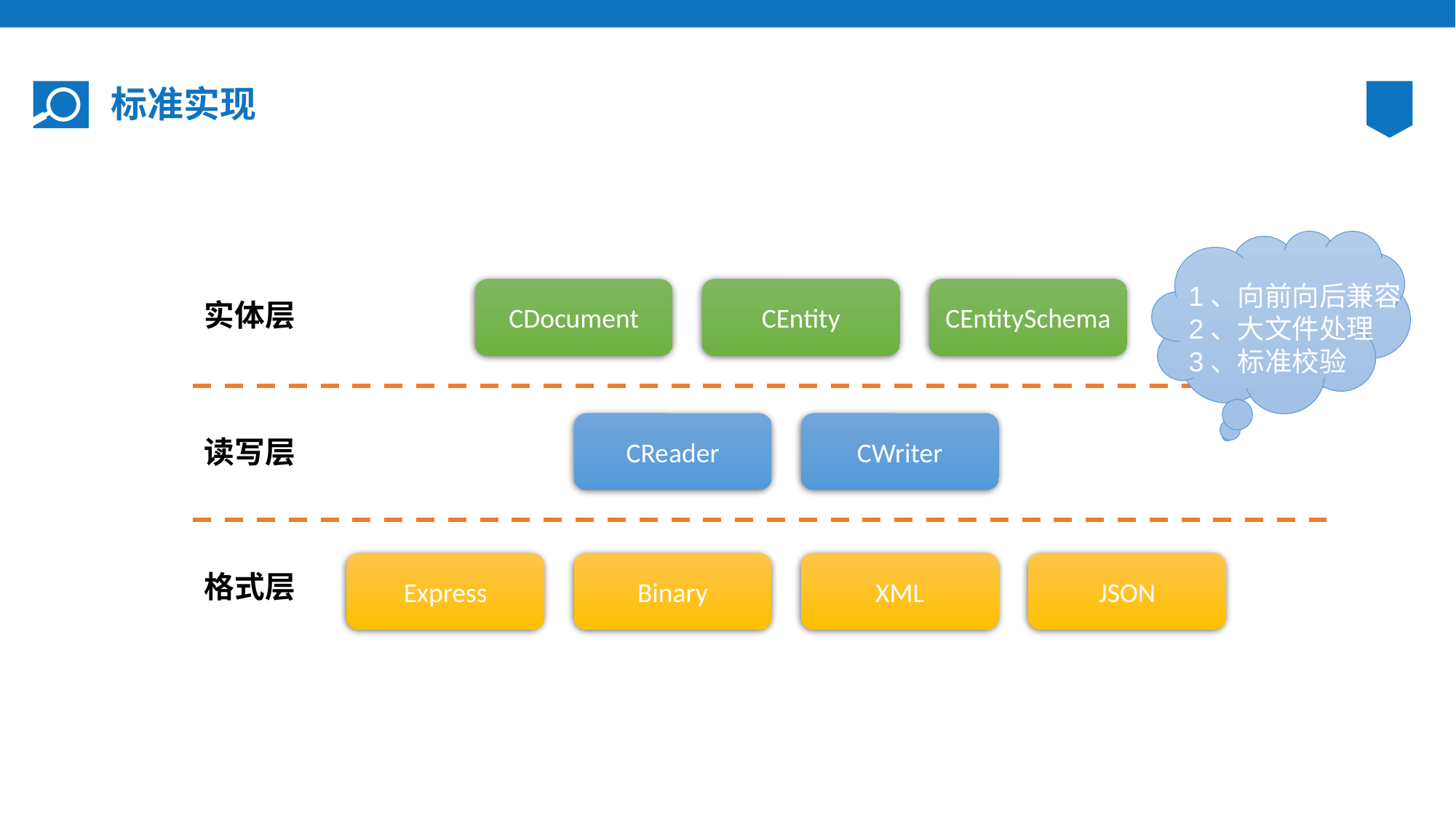

# 标准实现

1、向前向后兼容
2、大文件处理
3、标准校验
CDocument
CEntity
CEntitySchema
实体层
CReader
CWriter
读写层
Express
Binary
XML
JSON
格式层